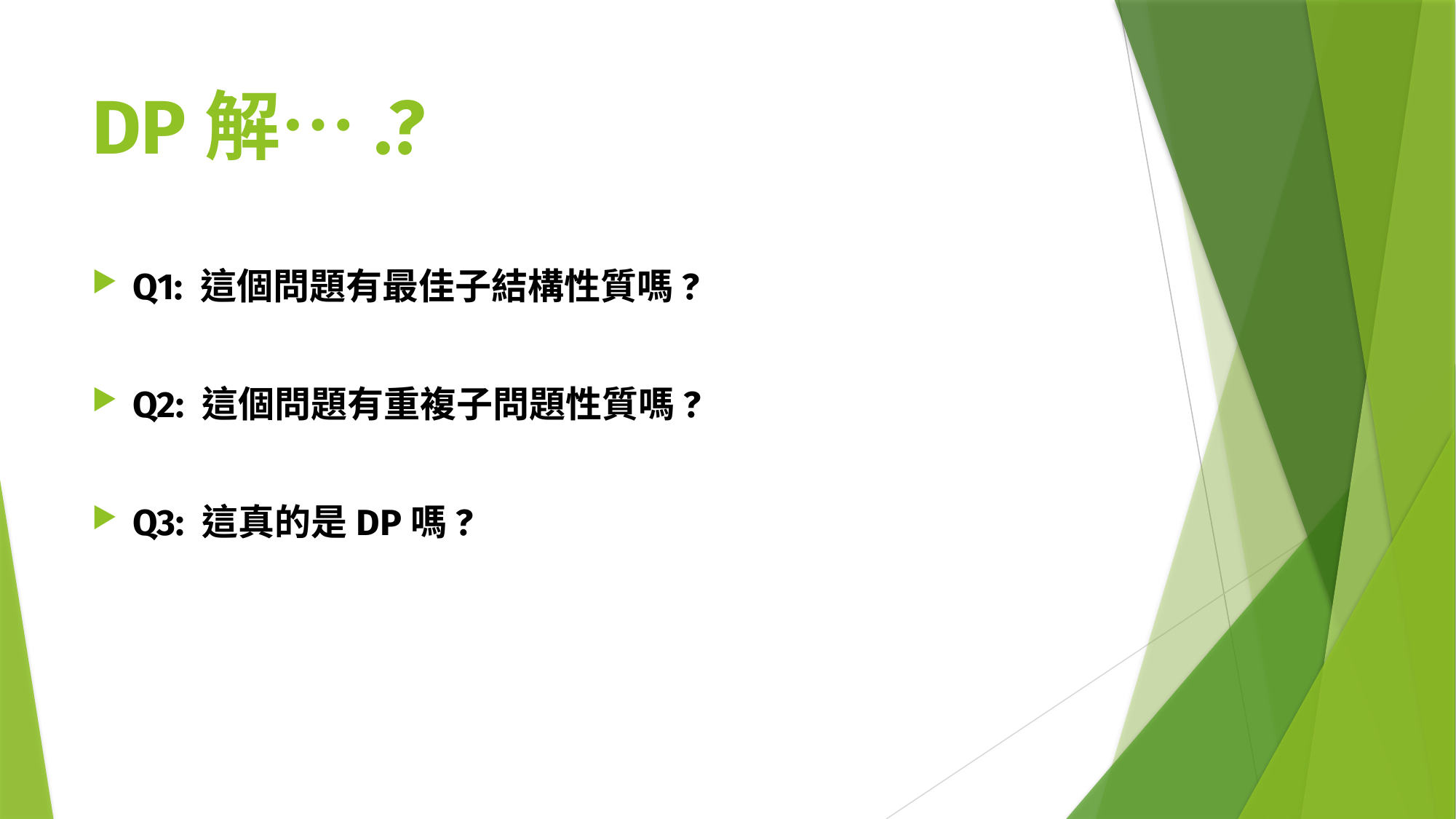

# DP解….?
Q1: 這個問題有最佳子結構性質嗎?

Q2: 這個問題有重複子問題性質嗎?

Q3: 這真的是DP嗎?